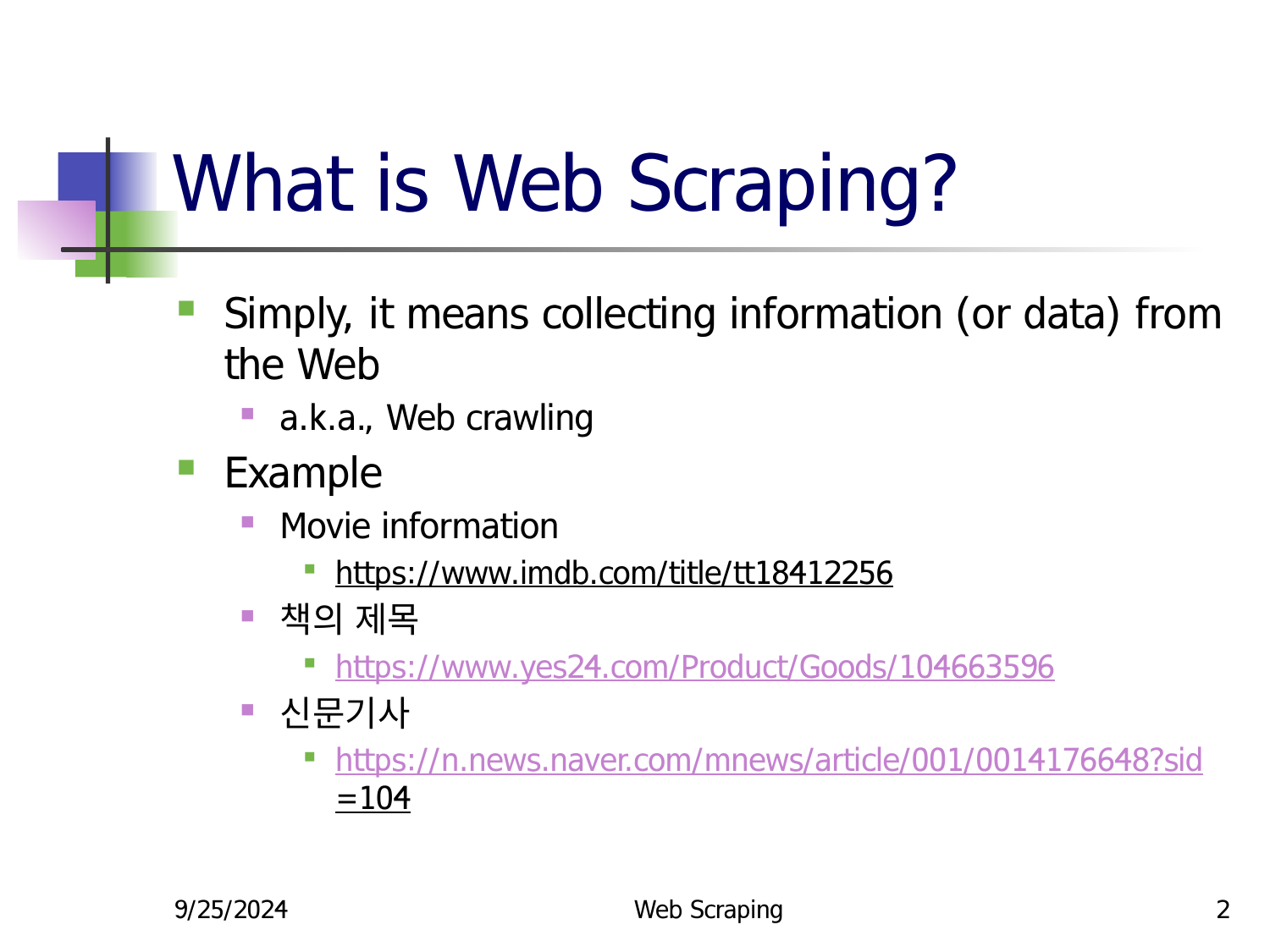

# What is Web Scraping?
Simply, it means collecting information (or data) from the Web
a.k.a., Web crawling
Example
Movie information
https://www.imdb.com/title/tt18412256
책의 제목
https://www.yes24.com/Product/Goods/104663596
신문기사
https://n.news.naver.com/mnews/article/001/0014176648?sid=104
9/25/2024
Web Scraping
2